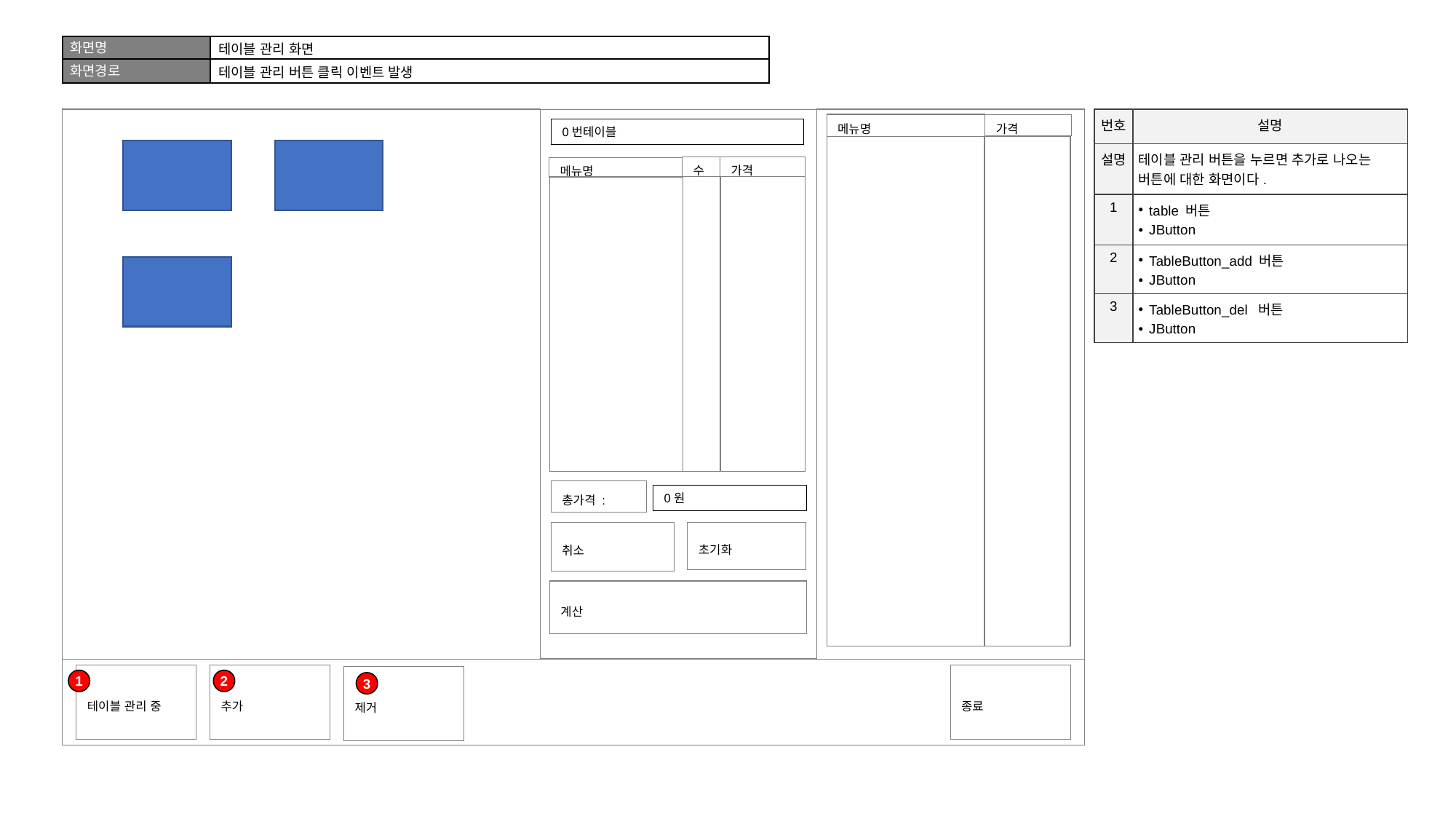

| 화면명 | 테이블 관리 화면 |
| --- | --- |
| 화면경로 | 테이블 관리 버튼 클릭 이벤트 발생 |

| 번호 | 설명 |
| --- | --- |
| 설명 | 테이블 관리 버튼을 누르면 추가로 나오는 버튼에 대한 화면이다. |
| 1 | table 버튼 JButton |
| 2 | TableButton\_add 버튼 JButton |
| 3 | TableButton\_del 버튼 JButton |
메뉴명
가격
0번테이블

가격
수
메뉴명

총가격 :
0원
초기화
취소
계산
추가
종료
테이블 관리 중
제거
1
2
3